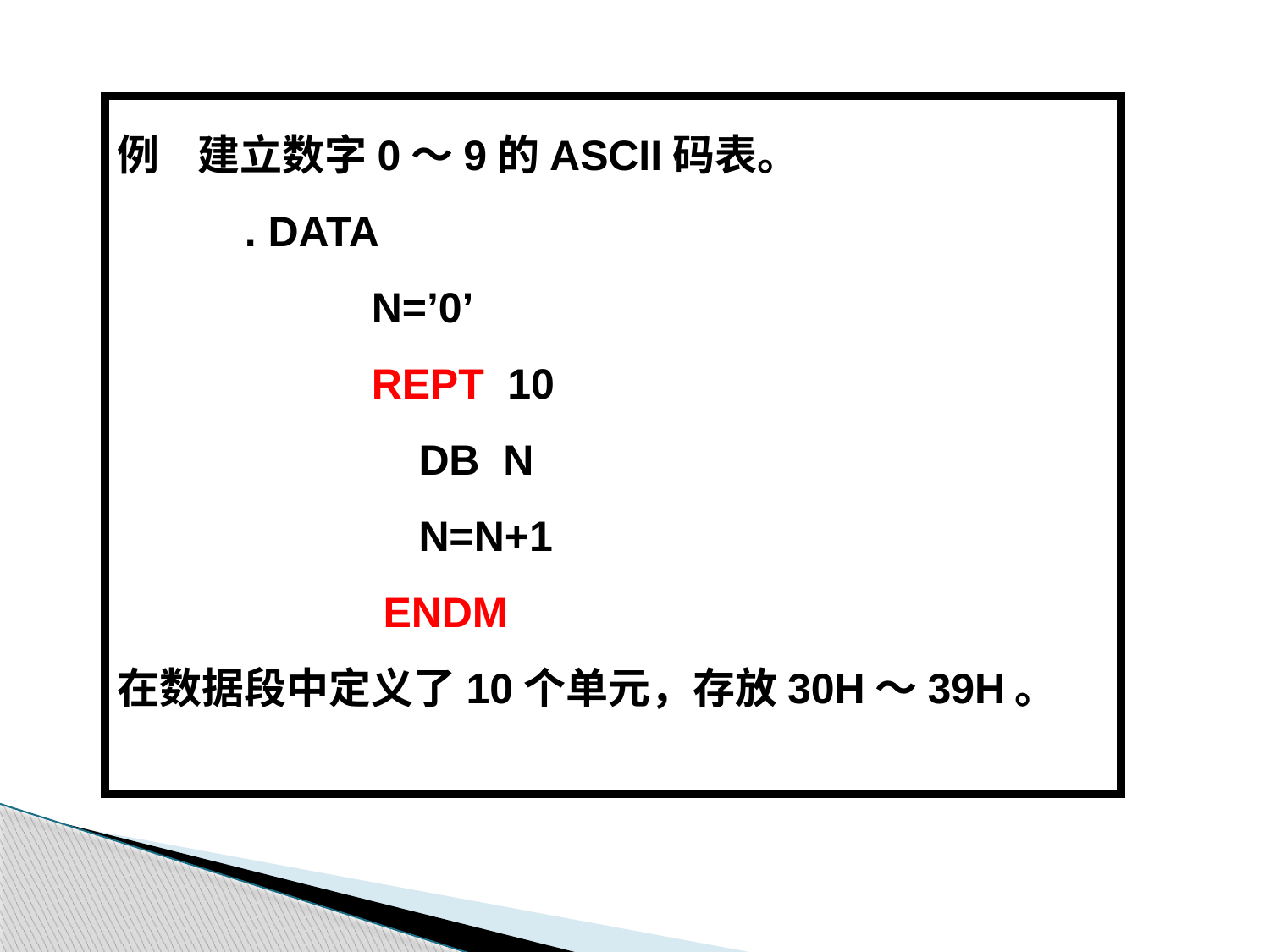

例    建立数字0～9的ASCII码表。
	. DATA
		N=’0’
		REPT  10
		    DB  N
		    N=N+1
		 ENDM
在数据段中定义了10个单元，存放30H～39H。